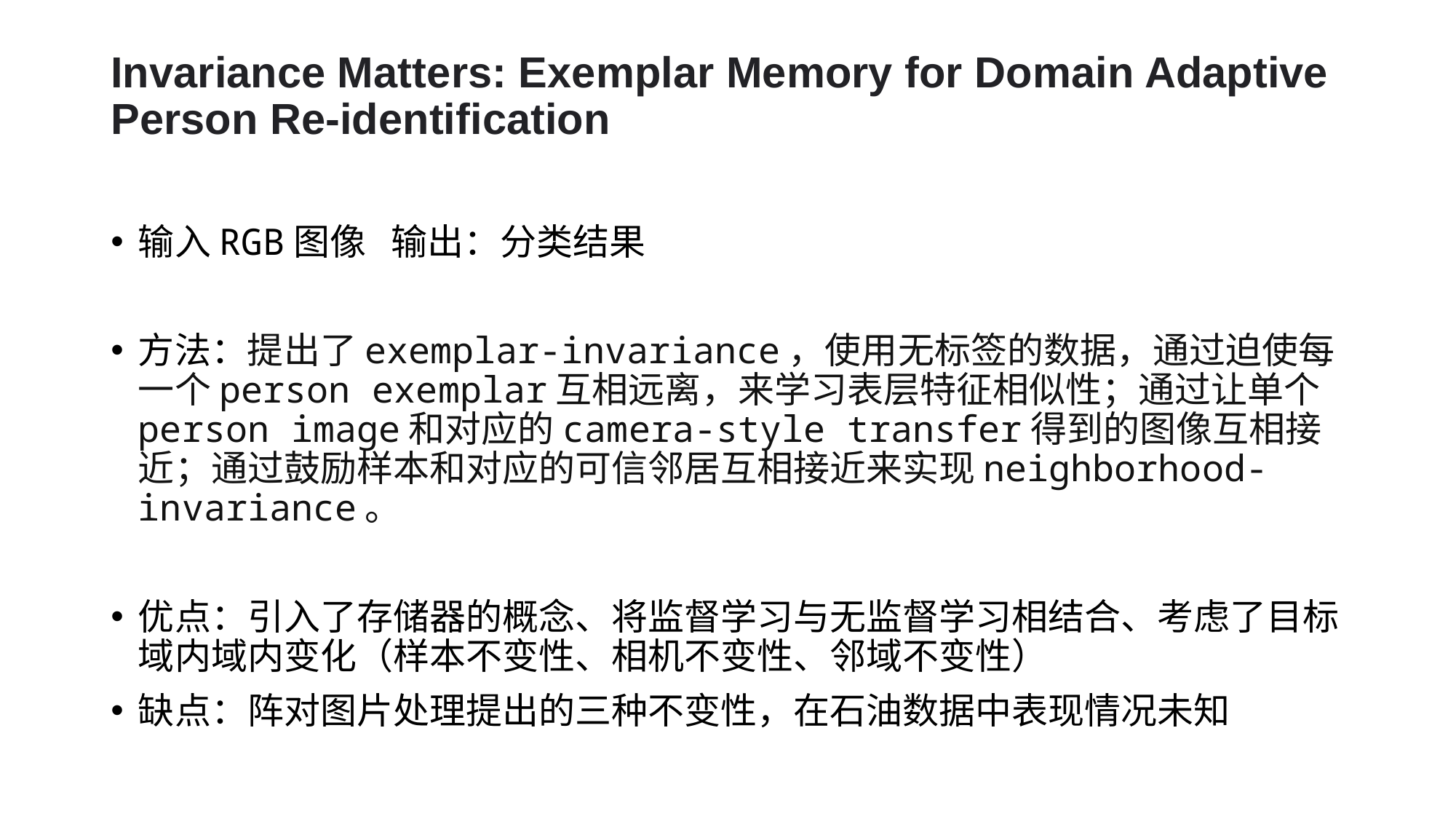

# Invariance Matters: Exemplar Memory for Domain Adaptive Person Re-identification
输入RGB图像   输出：分类结果

方法：提出了exemplar-invariance，使用无标签的数据，通过迫使每一个person exemplar互相远离，来学习表层特征相似性；通过让单个person image和对应的camera-style transfer得到的图像互相接近；通过鼓励样本和对应的可信邻居互相接近来实现neighborhood-invariance。

优点：引入了存储器的概念、将监督学习与无监督学习相结合、考虑了目标域内域内变化（样本不变性、相机不变性、邻域不变性）
缺点：阵对图片处理提出的三种不变性，在石油数据中表现情况未知